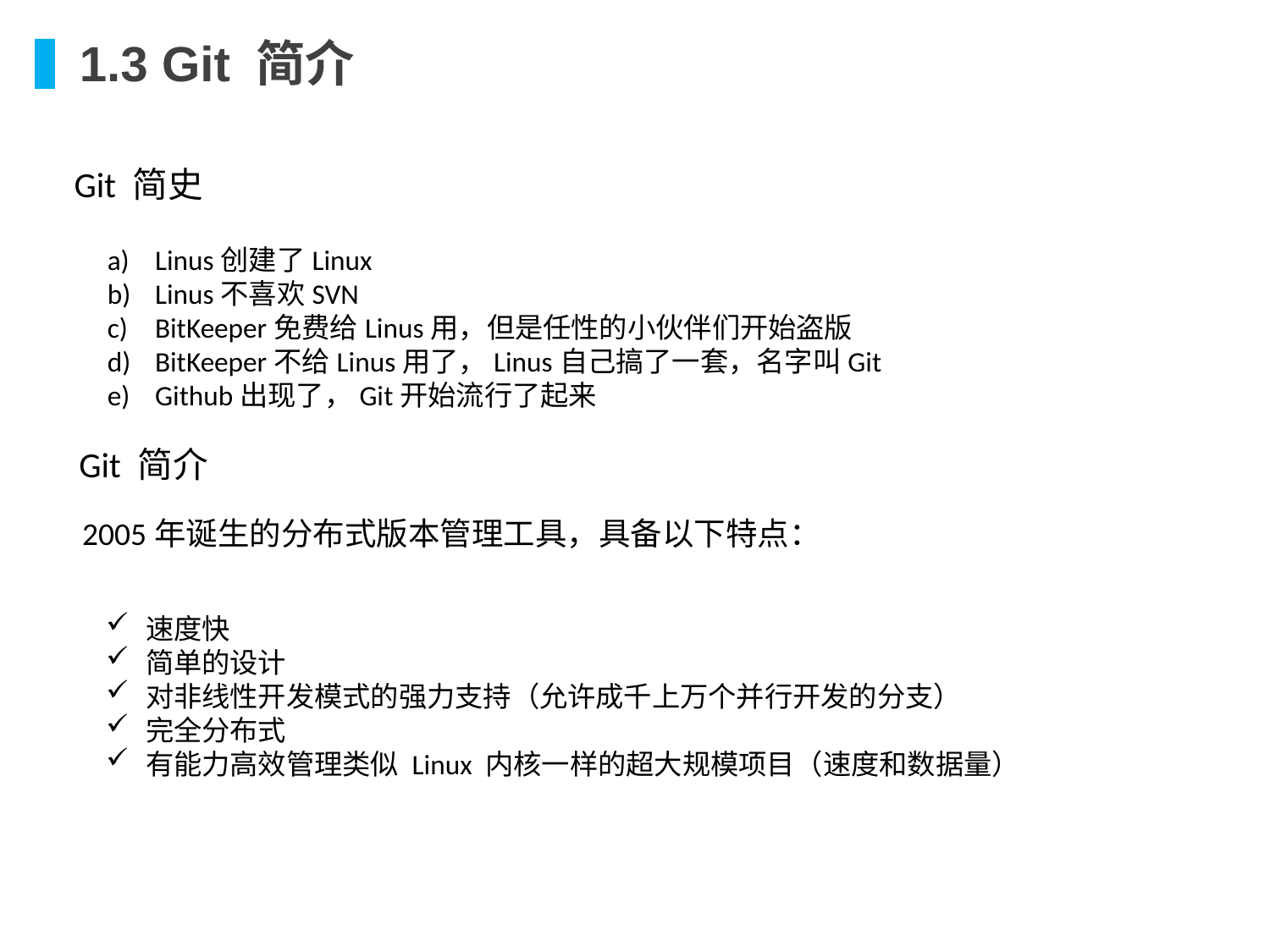

1.3 Git 简介

Git 简史
Linus创建了Linux
Linus不喜欢SVN
BitKeeper免费给Linus用，但是任性的小伙伴们开始盗版
BitKeeper不给Linus用了，Linus自己搞了一套，名字叫Git
Github出现了，Git开始流行了起来
Git 简介
2005年诞生的分布式版本管理工具，具备以下特点：
速度快
简单的设计
对非线性开发模式的强力支持（允许成千上万个并行开发的分支）
完全分布式
有能力高效管理类似 Linux 内核一样的超大规模项目（速度和数据量）